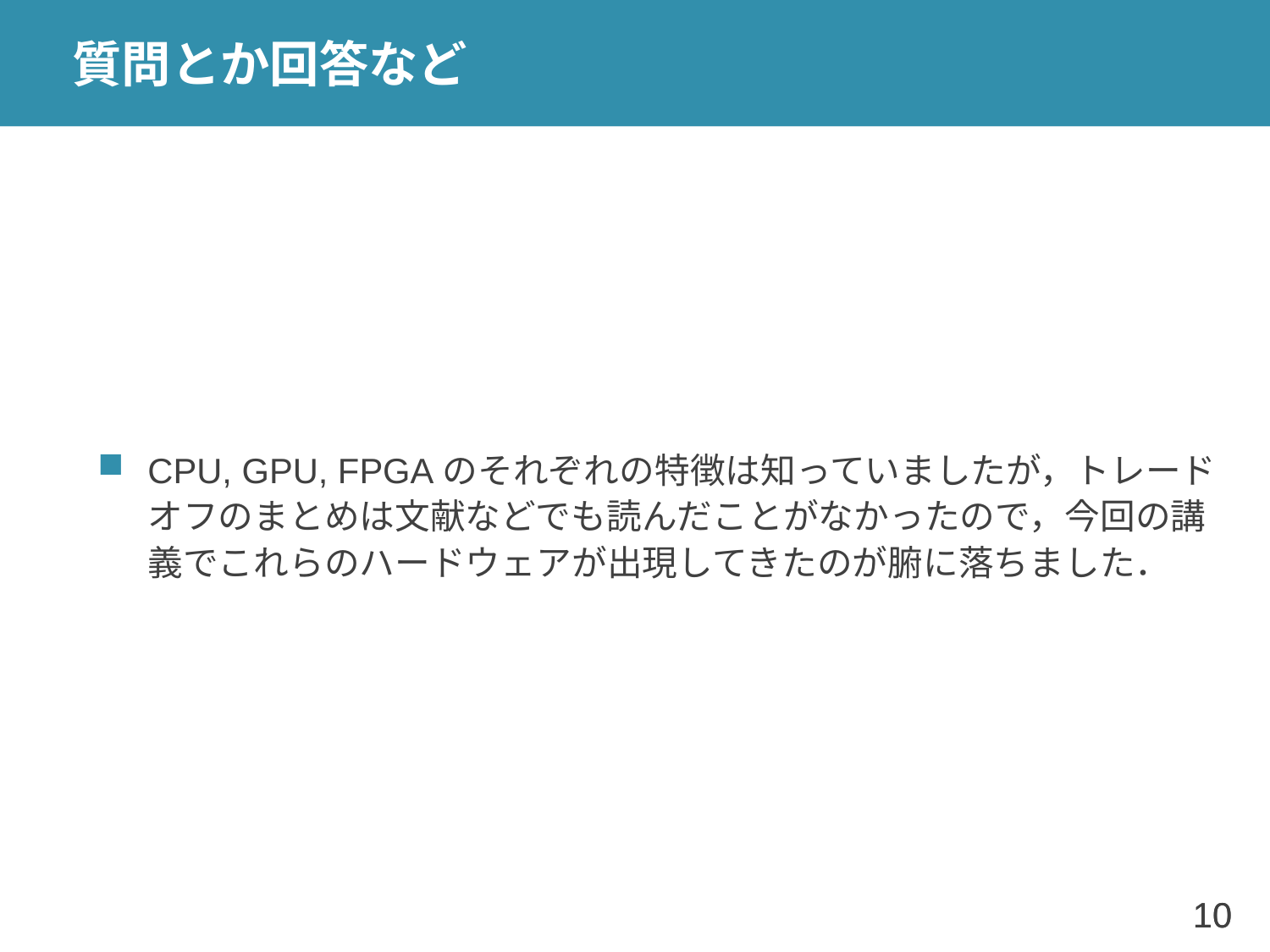

# 質問とか回答など
CPU, GPU, FPGAのそれぞれの特徴は知っていましたが，トレードオフのまとめは文献などでも読んだことがなかったので，今回の講義でこれらのハードウェアが出現してきたのが腑に落ちました．